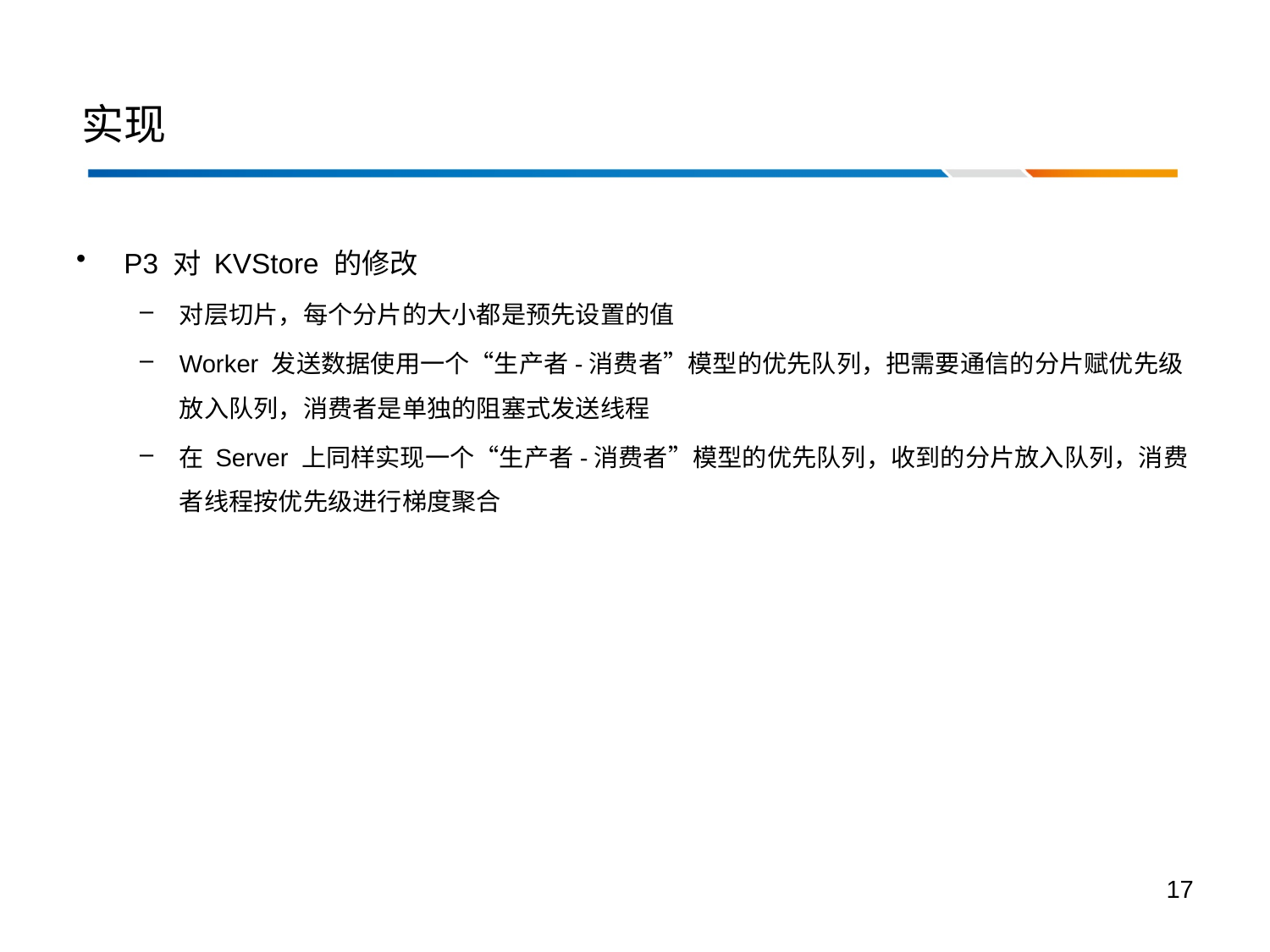

# 实现
P3 对 KVStore 的修改
对层切片，每个分片的大小都是预先设置的值
Worker 发送数据使用一个“生产者-消费者”模型的优先队列，把需要通信的分片赋优先级放入队列，消费者是单独的阻塞式发送线程
在 Server 上同样实现一个“生产者-消费者”模型的优先队列，收到的分片放入队列，消费者线程按优先级进行梯度聚合
17